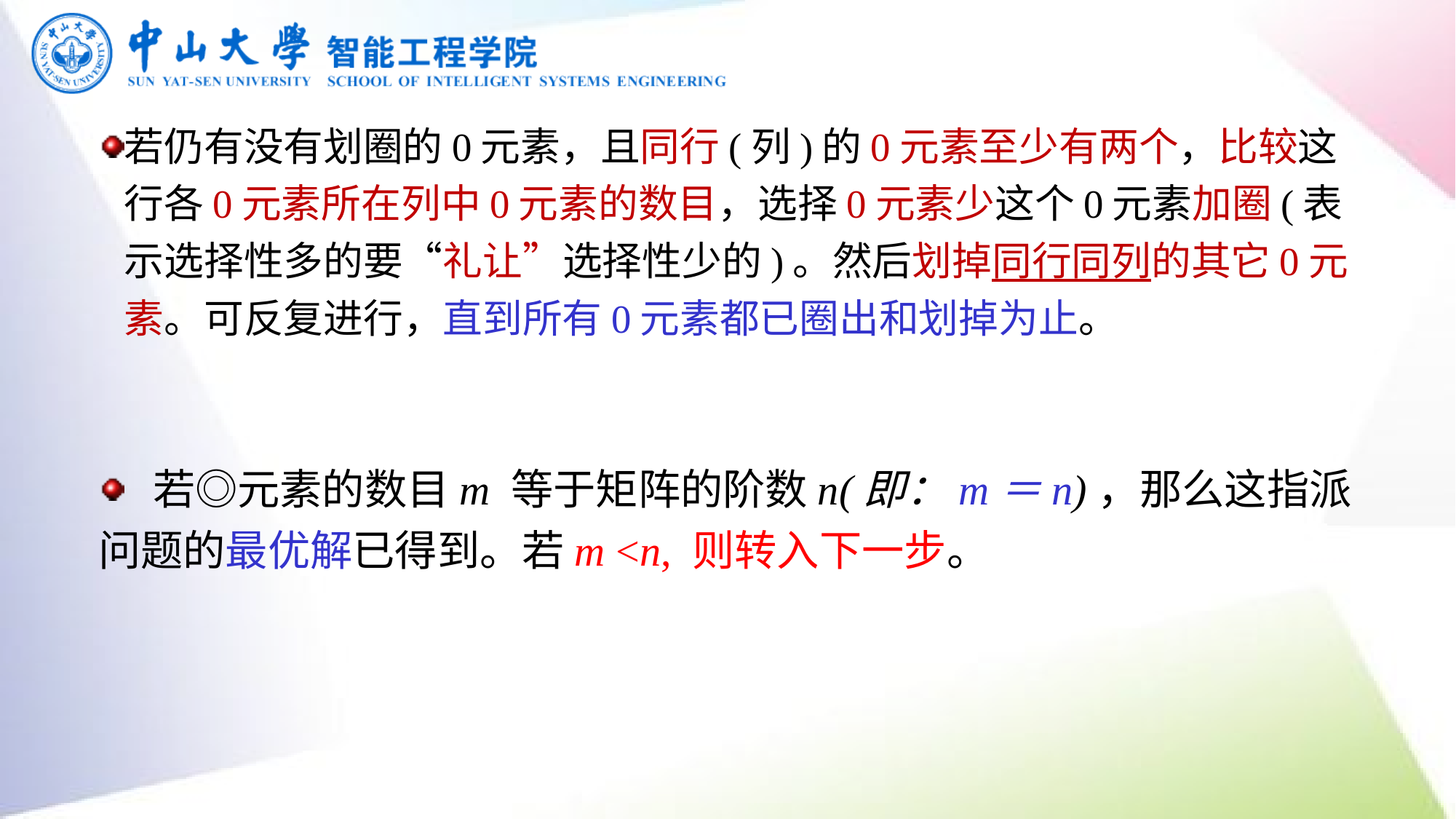

若仍有没有划圈的0元素，且同行(列)的0元素至少有两个，比较这行各0元素所在列中0元素的数目，选择0元素少这个0元素加圈(表示选择性多的要“礼让”选择性少的)。然后划掉同行同列的其它0元素。可反复进行，直到所有0元素都已圈出和划掉为止。
  若◎元素的数目m 等于矩阵的阶数n(即：m＝n)，那么这指派问题的最优解已得到。若m <n, 则转入下一步。